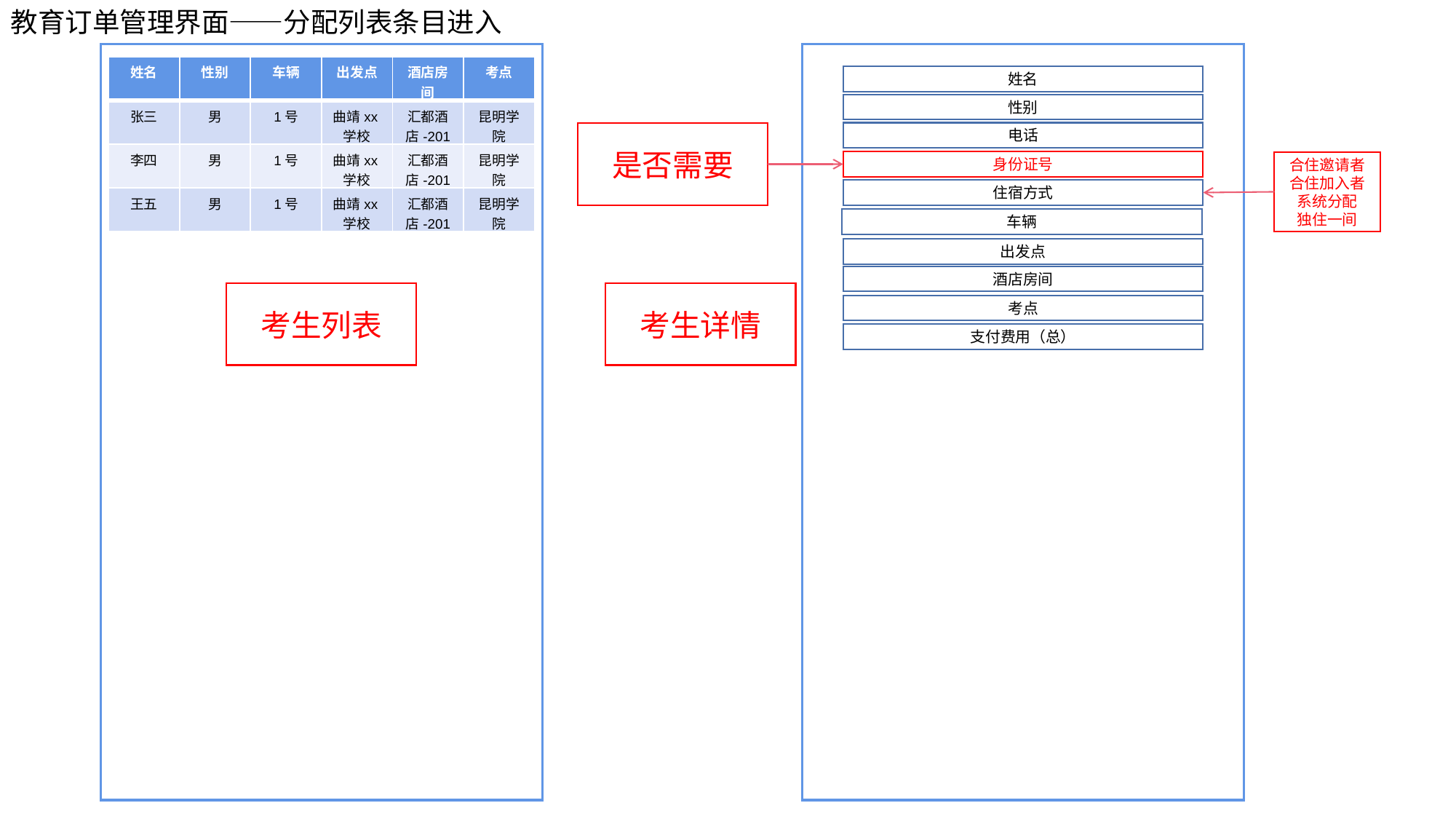

教育订单管理界面——分配列表条目进入

| 姓名 | 性别 | 车辆 | 出发点 | 酒店房间 | 考点 |
| --- | --- | --- | --- | --- | --- |
| 张三 | 男 | 1号 | 曲靖xx学校 | 汇都酒店-201 | 昆明学院 |
| 李四 | 男 | 1号 | 曲靖xx学校 | 汇都酒店-201 | 昆明学院 |
| 王五 | 男 | 1号 | 曲靖xx学校 | 汇都酒店-201 | 昆明学院 |
姓名
性别
电话
是否需要
身份证号
合住邀请者
合住加入者
系统分配
独住一间
住宿方式
车辆
出发点
酒店房间
考生列表
考生详情
考点
支付费用（总）